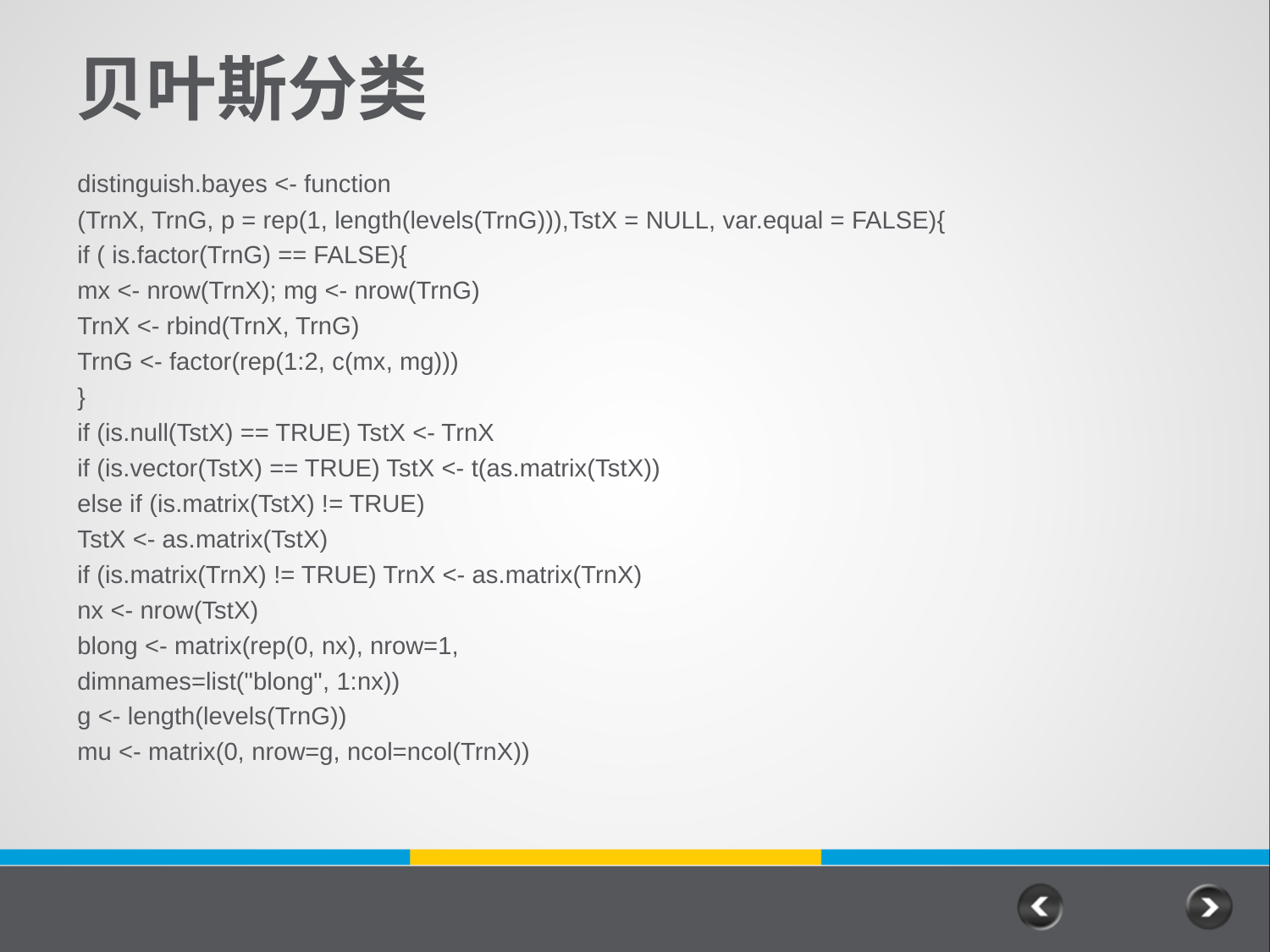

# 贝叶斯分类
distinguish.bayes <- function
(TrnX, TrnG, p = rep(1, length(levels(TrnG))),TstX = NULL, var.equal = FALSE){
if ( is.factor(TrnG) == FALSE){
mx <- nrow(TrnX); mg <- nrow(TrnG)
TrnX <- rbind(TrnX, TrnG)
TrnG <- factor(rep(1:2, c(mx, mg)))
}
if (is.null(TstX) == TRUE) TstX <- TrnX
if (is.vector(TstX) == TRUE) TstX <- t(as.matrix(TstX))
else if (is.matrix(TstX) != TRUE)
TstX <- as.matrix(TstX)
if (is.matrix(TrnX) != TRUE) TrnX <- as.matrix(TrnX)
nx <- nrow(TstX)
blong <- matrix(rep(0, nx), nrow=1,
dimnames=list("blong", 1:nx))
g <- length(levels(TrnG))
mu <- matrix(0, nrow=g, ncol=ncol(TrnX))
73